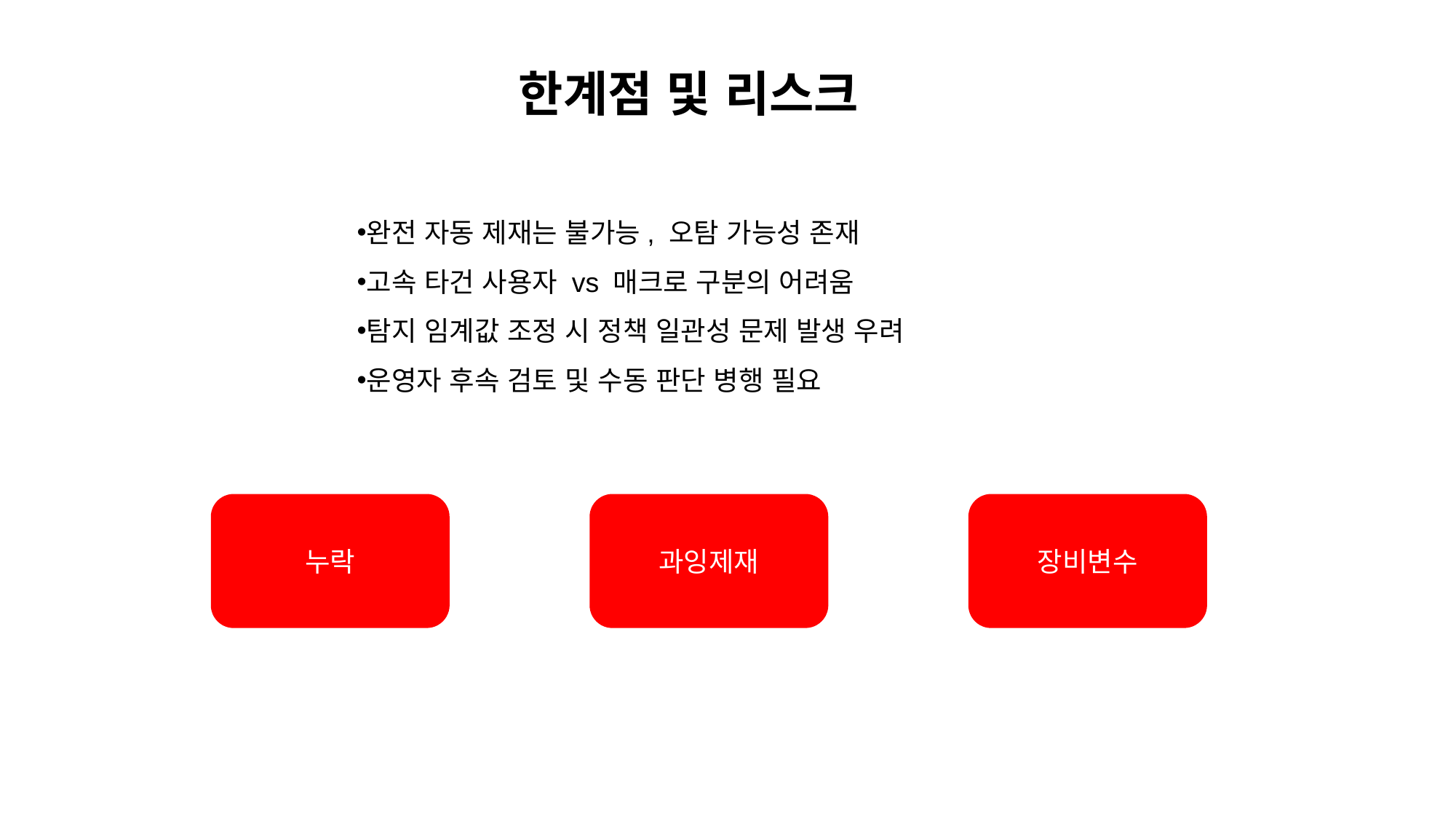

한계점 및 리스크
완전 자동 제재는 불가능, 오탐 가능성 존재
고속 타건 사용자 vs 매크로 구분의 어려움
탐지 임계값 조정 시 정책 일관성 문제 발생 우려
운영자 후속 검토 및 수동 판단 병행 필요
과잉제재
장비변수
누락